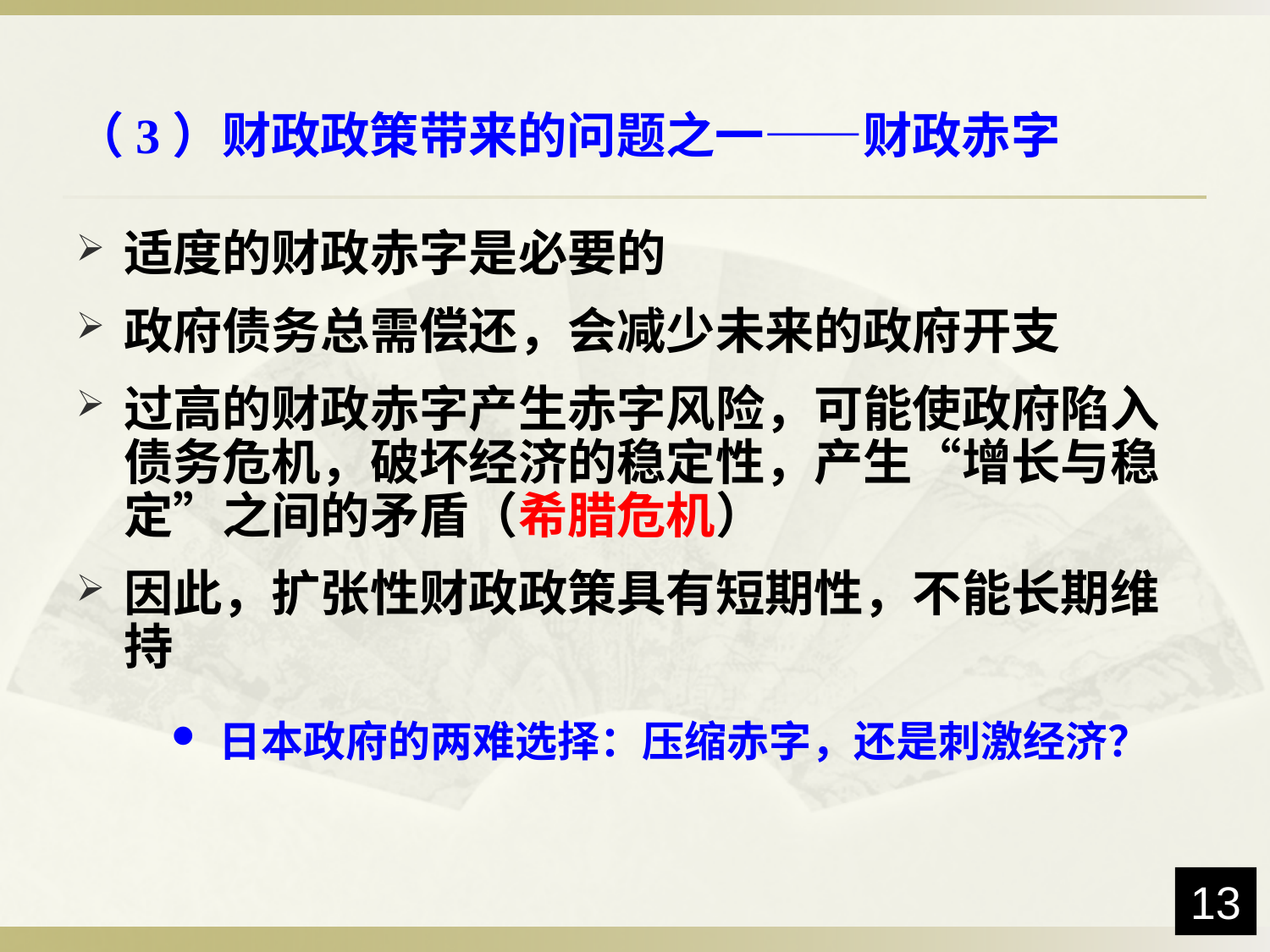

# （3）财政政策带来的问题之一——财政赤字
适度的财政赤字是必要的
政府债务总需偿还，会减少未来的政府开支
过高的财政赤字产生赤字风险，可能使政府陷入债务危机，破坏经济的稳定性，产生“增长与稳定”之间的矛盾（希腊危机）
因此，扩张性财政政策具有短期性，不能长期维持
日本政府的两难选择：压缩赤字，还是刺激经济？
13